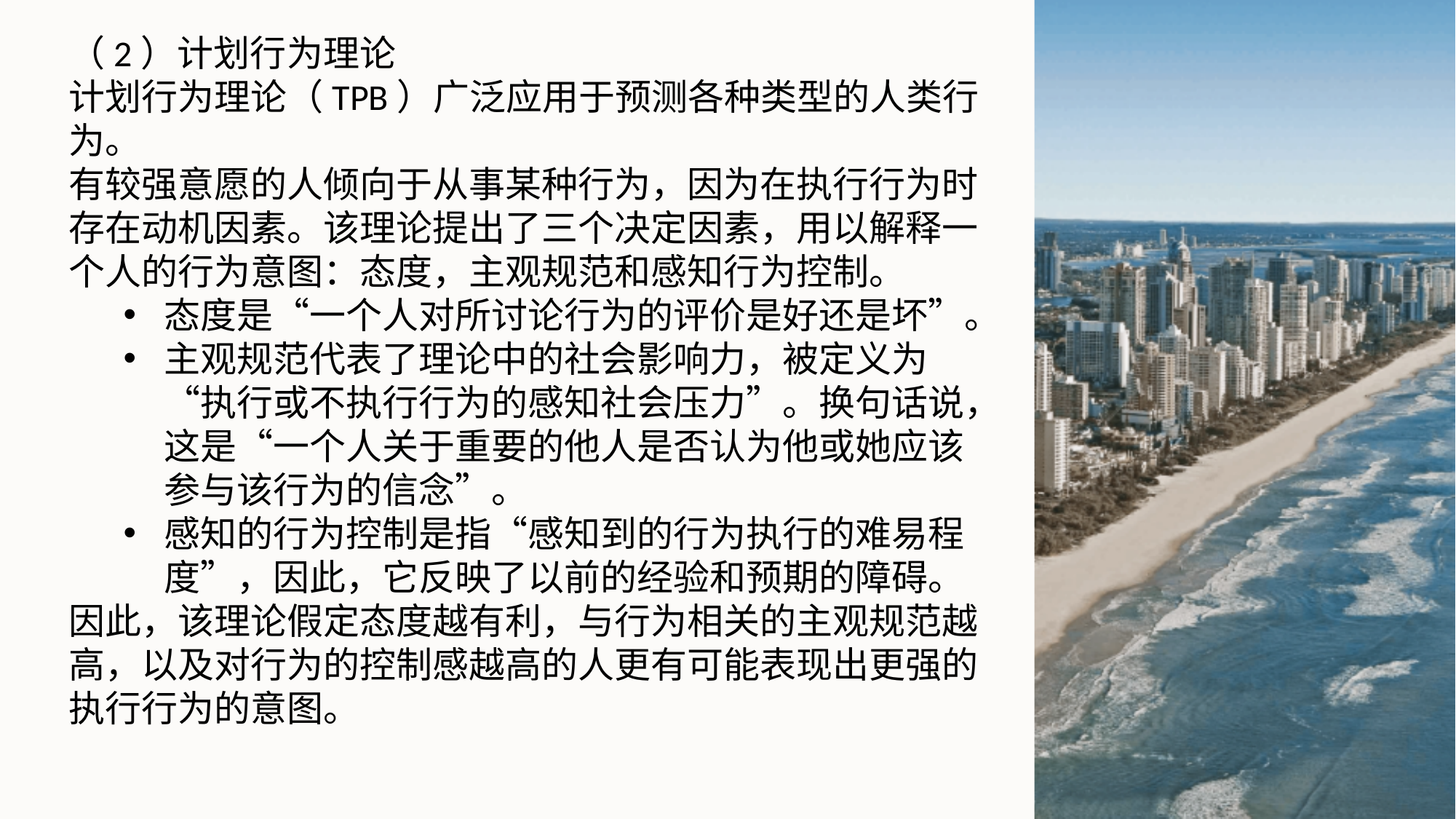

（2）计划行为理论
计划行为理论（TPB）广泛应用于预测各种类型的人类行为。
有较强意愿的人倾向于从事某种行为，因为在执行行为时存在动机因素。该理论提出了三个决定因素，用以解释一个人的行为意图：态度，主观规范和感知行为控制。
态度是“一个人对所讨论行为的评价是好还是坏”。
主观规范代表了理论中的社会影响力，被定义为“执行或不执行行为的感知社会压力”。换句话说，这是“一个人关于重要的他人是否认为他或她应该参与该行为的信念”。
感知的行为控制是指“感知到的行为执行的难易程度”，因此，它反映了以前的经验和预期的障碍。
因此，该理论假定态度越有利，与行为相关的主观规范越高，以及对行为的控制感越高的人更有可能表现出更强的执行行为的意图。